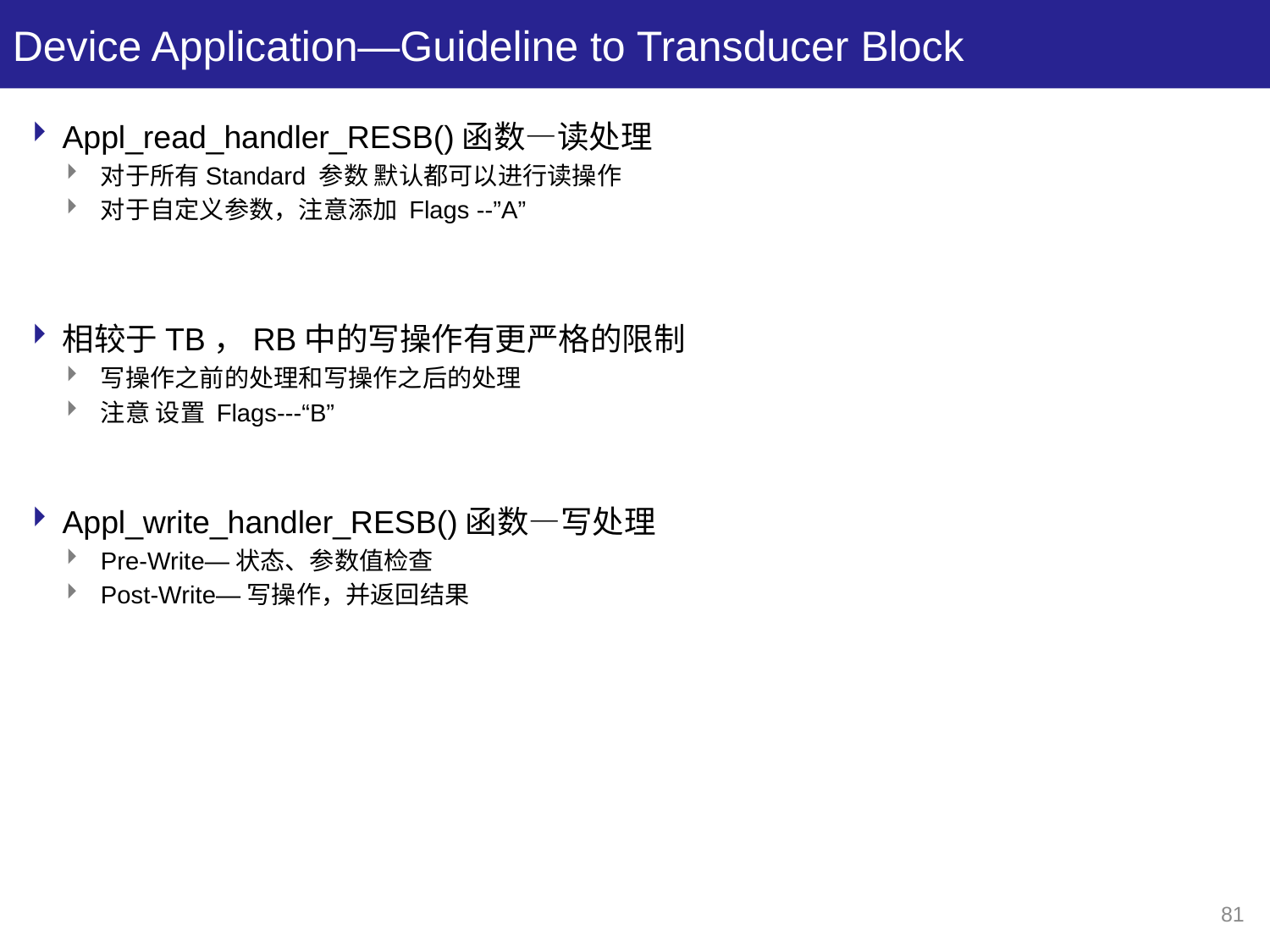

# Device Application—Guideline to Transducer Block
Appl_read_handler_RESB()函数—读处理
对于所有Standard 参数 默认都可以进行读操作
对于自定义参数，注意添加 Flags --”A”

相较于TB，RB中的写操作有更严格的限制
写操作之前的处理和写操作之后的处理
注意 设置 Flags---“B”

Appl_write_handler_RESB()函数—写处理
Pre-Write—状态、参数值检查
Post-Write—写操作，并返回结果

81